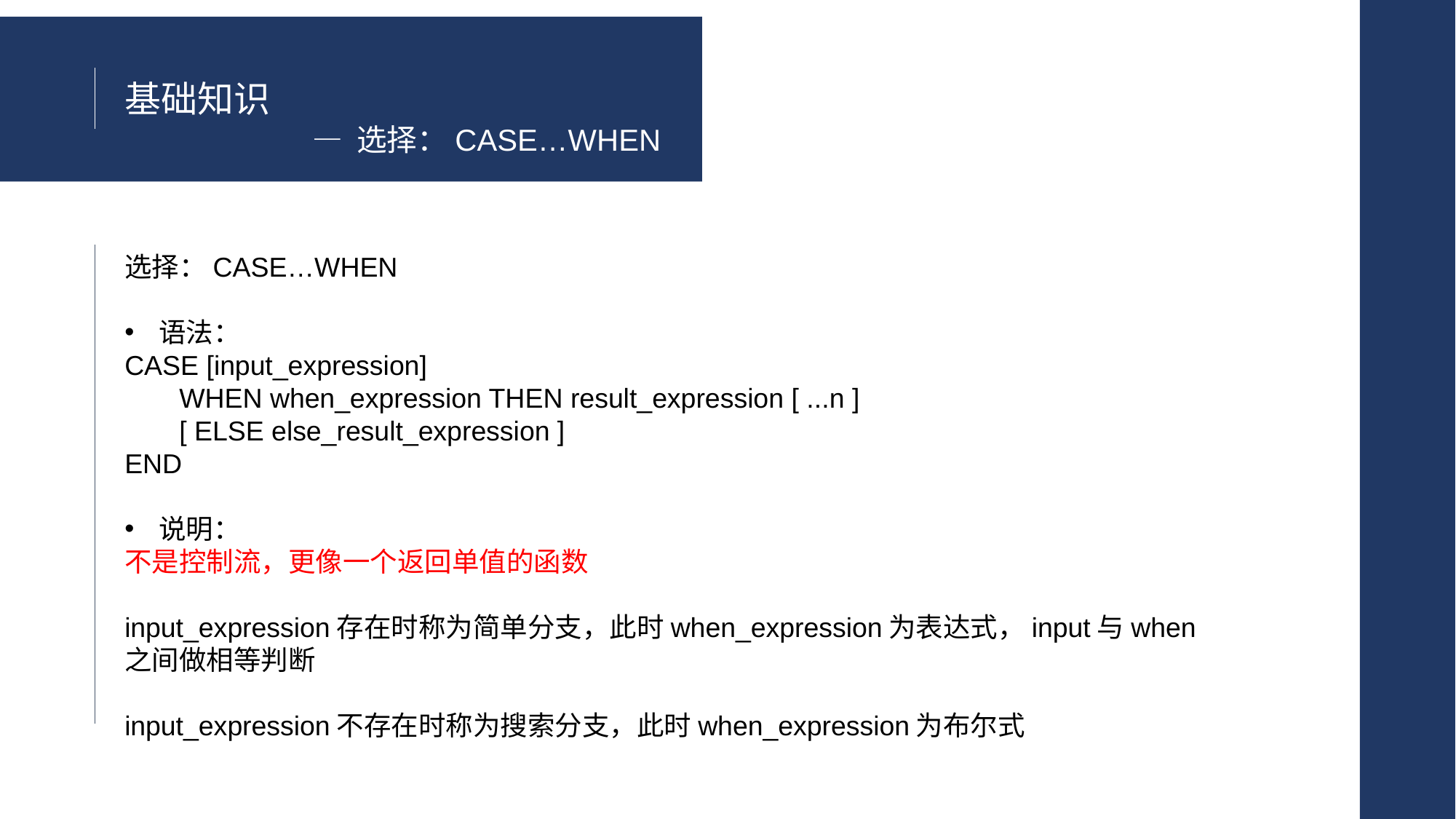

基础知识
— 选择：CASE…WHEN
选择：CASE…WHEN

语法：
CASE [input_expression]
WHEN when_expression THEN result_expression [ ...n ]
[ ELSE else_result_expression ]
END

说明：
不是控制流，更像一个返回单值的函数

input_expression存在时称为简单分支，此时when_expression为表达式，input与when之间做相等判断

input_expression不存在时称为搜索分支，此时when_expression为布尔式